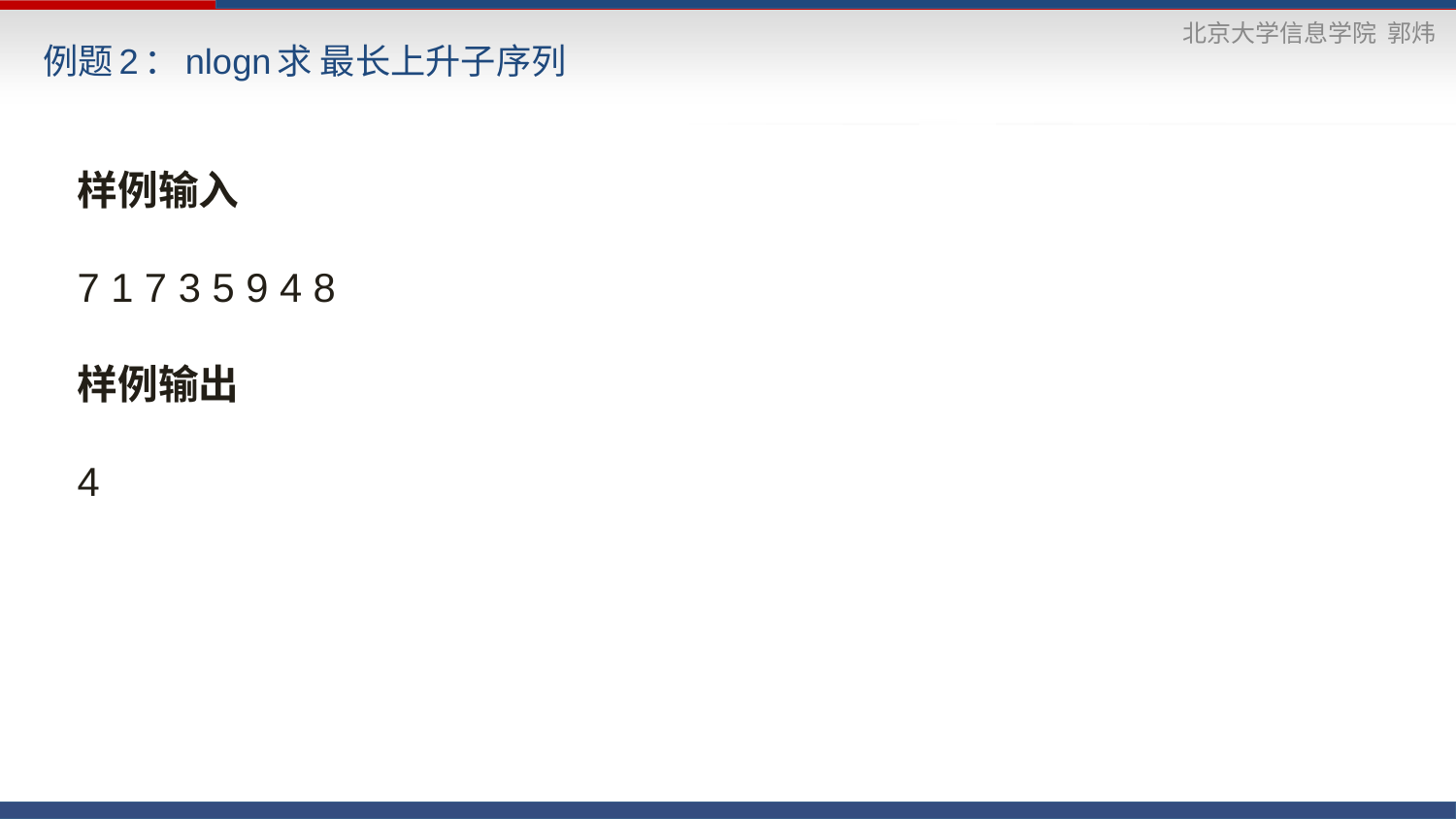

# 例题2：nlogn求 最长上升子序列
样例输入

7 1 7 3 5 9 4 8

样例输出

4